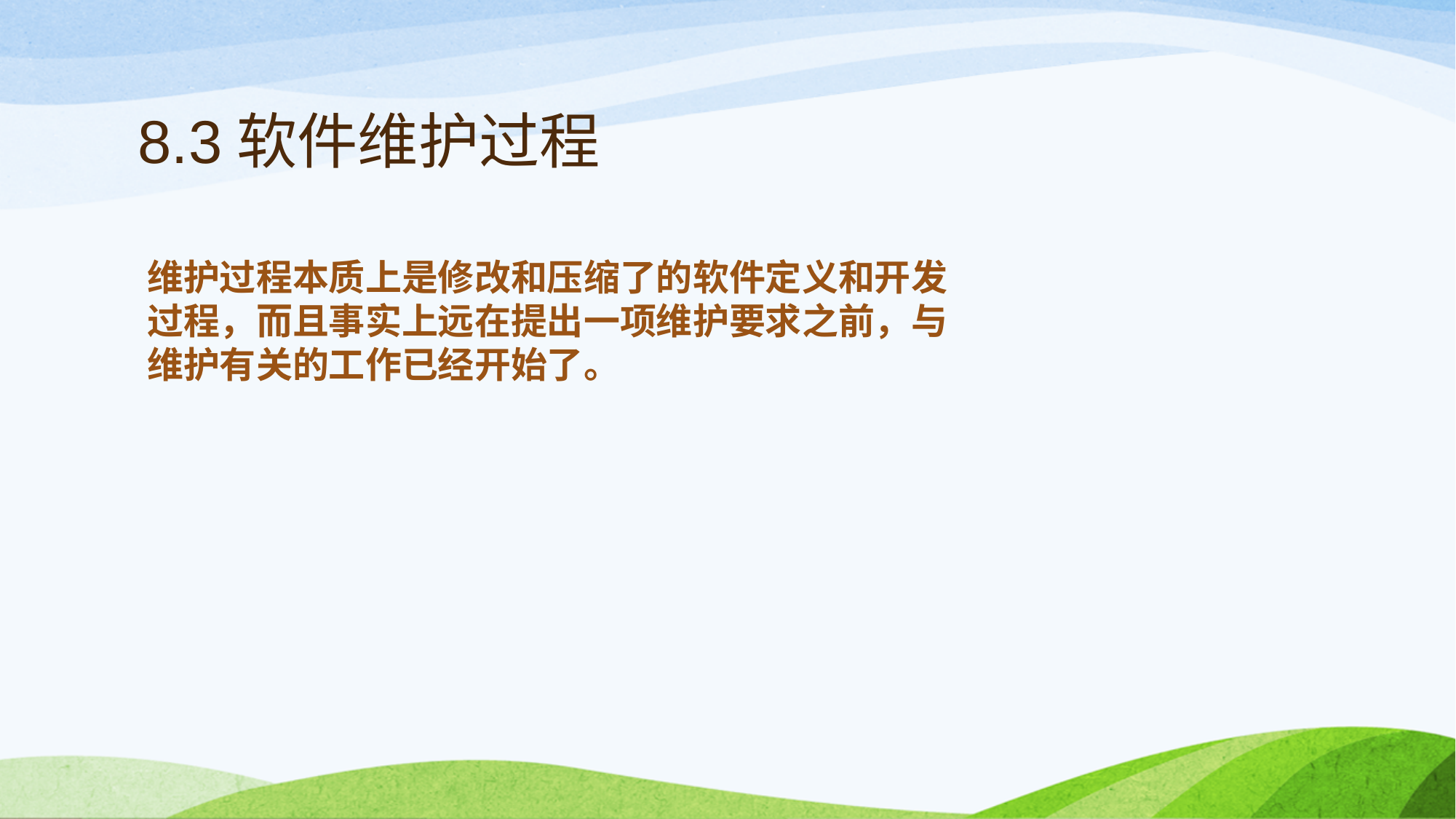

# 8.3软件维护过程
维护过程本质上是修改和压缩了的软件定义和开发过程，而且事实上远在提出一项维护要求之前，与维护有关的工作已经开始了。